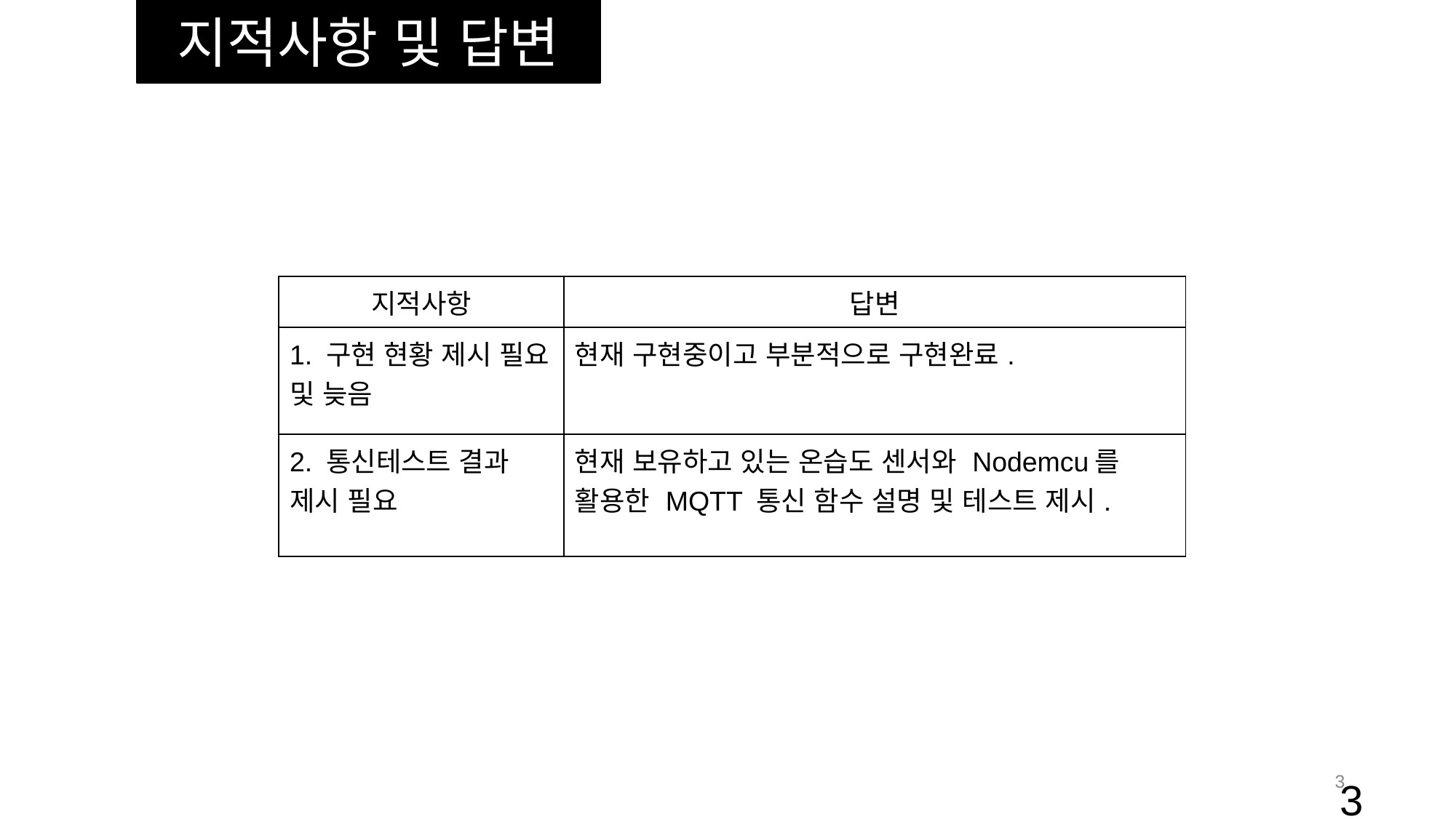

지적사항 및 답변
| 지적사항 | 답변 |
| --- | --- |
| 1. 구현 현황 제시 필요 및 늦음 | 현재 구현중이고 부분적으로 구현완료. |
| 2. 통신테스트 결과 제시 필요 | 현재 보유하고 있는 온습도 센서와 Nodemcu를 활용한 MQTT 통신 함수 설명 및 테스트 제시. |
3
3